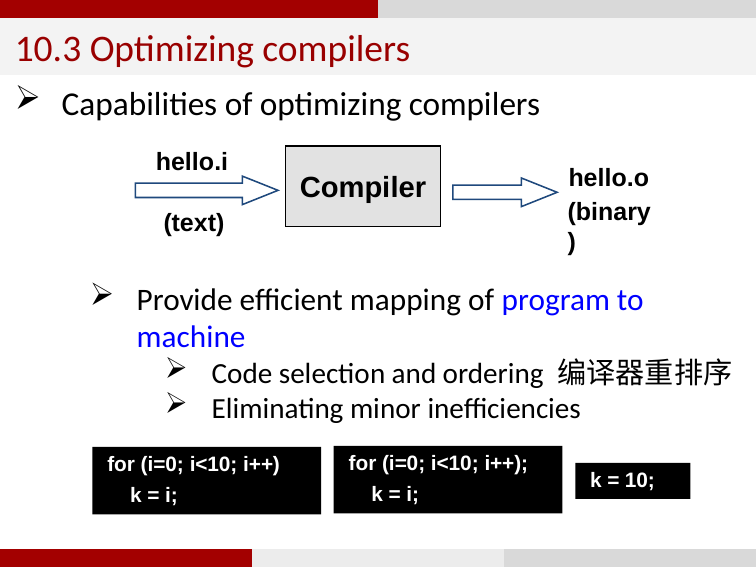

10.3 Optimizing compilers
Capabilities of optimizing compilers

Provide efficient mapping of program to machine
Code selection and ordering 编译器重排序
Eliminating minor inefficiencies
hello.i
Compiler
hello.o

(binary)
(text)
for (i=0; i<10; i++);
    k = i;
for (i=0; i<10; i++)
    k = i;
k = 10;

13